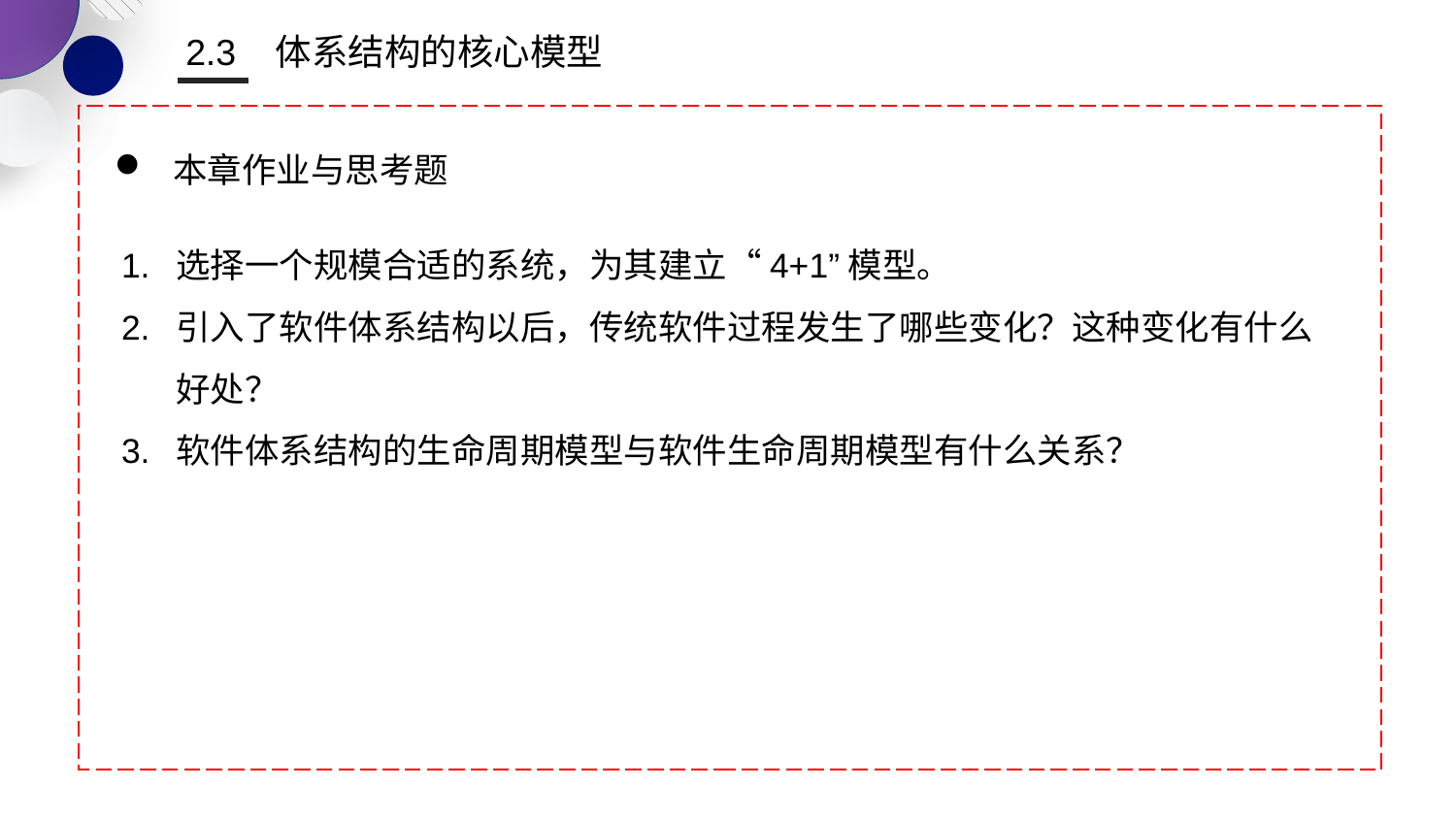

2.3   体系结构的核心模型

  本章作业与思考题
选择一个规模合适的系统，为其建立“4+1”模型。
引入了软件体系结构以后，传统软件过程发生了哪些变化？这种变化有什么好处？
软件体系结构的生命周期模型与软件生命周期模型有什么关系？